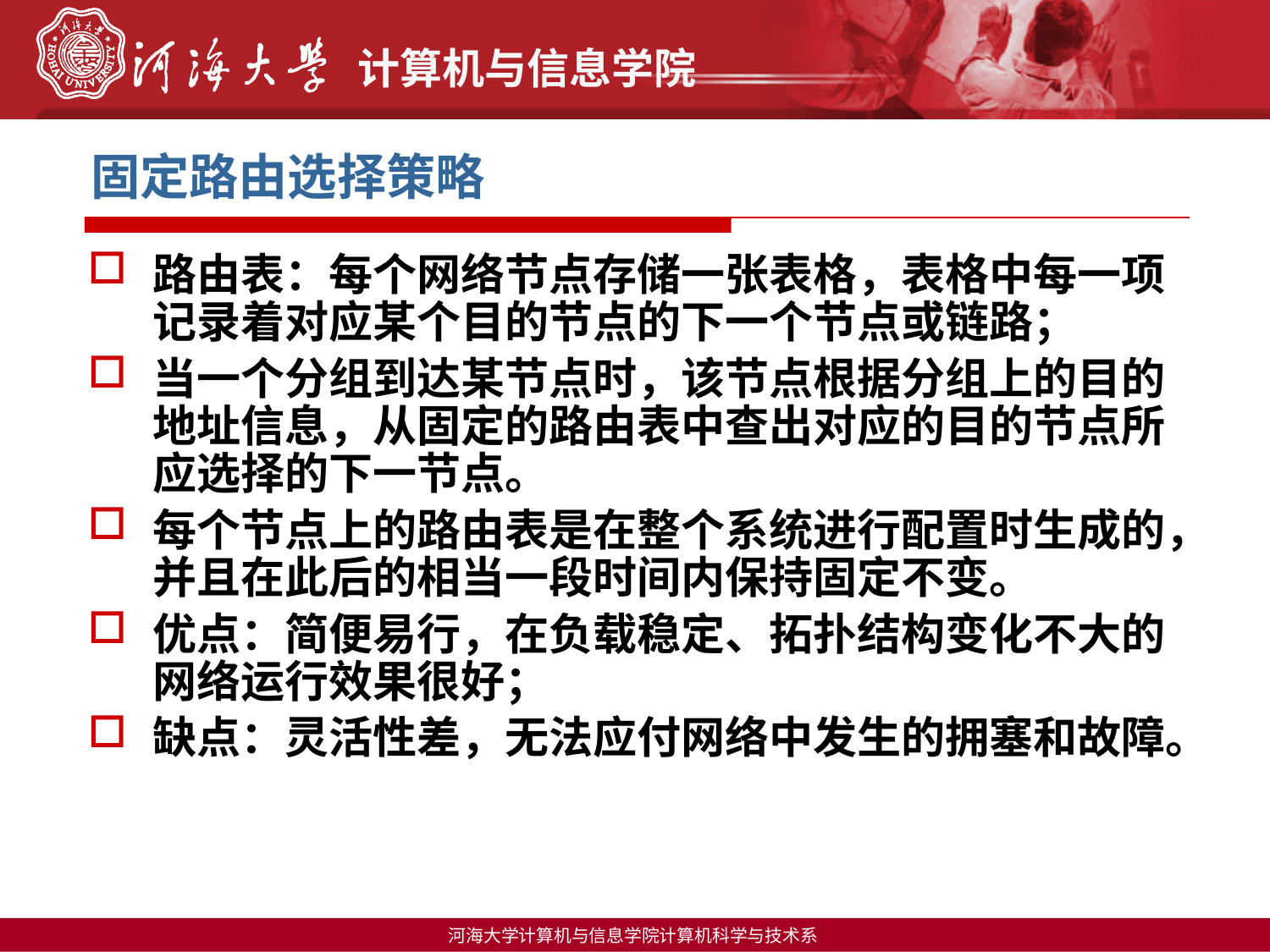

固定路由选择策略
路由表：每个网络节点存储一张表格，表格中每一项记录着对应某个目的节点的下一个节点或链路；
当一个分组到达某节点时，该节点根据分组上的目的地址信息，从固定的路由表中查出对应的目的节点所应选择的下一节点。
每个节点上的路由表是在整个系统进行配置时生成的，并且在此后的相当一段时间内保持固定不变。
优点：简便易行，在负载稳定、拓扑结构变化不大的网络运行效果很好；
缺点：灵活性差，无法应付网络中发生的拥塞和故障。